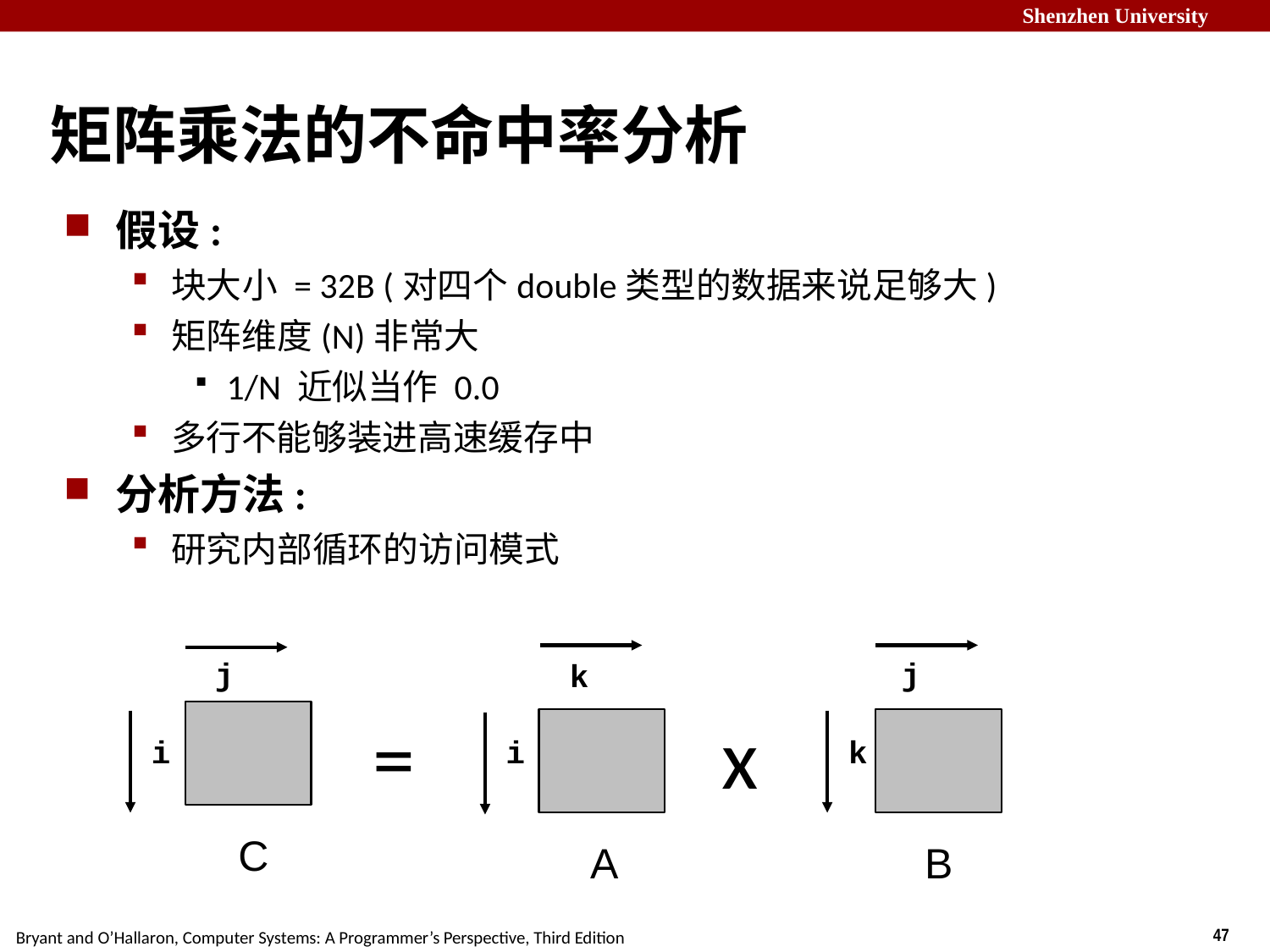

# 矩阵乘法的不命中率分析
假设:
块大小 = 32B (对四个double类型的数据来说足够大)
矩阵维度(N)非常大
1/N 近似当作 0.0
多行不能够装进高速缓存中
分析方法:
研究内部循环的访问模式

j
j
k

=
x

i
i
k

C
A
B